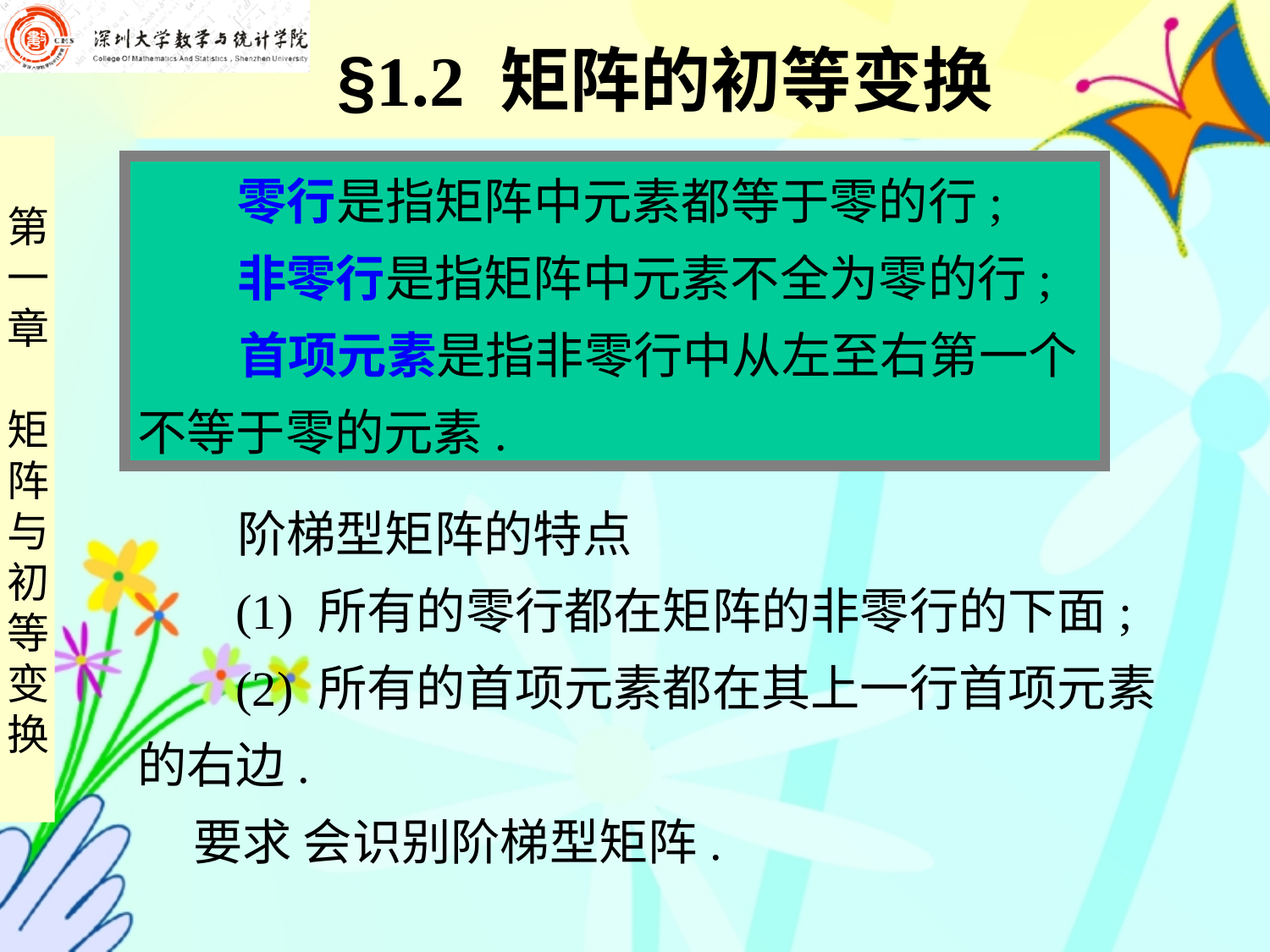

§1.2 矩阵的初等变换
        零行是指矩阵中元素都等于零的行;
        非零行是指矩阵中元素不全为零的行;
        首项元素是指非零行中从左至右第一个
不等于零的元素.

        阶梯型矩阵的特点
        (1) 所有的零行都在矩阵的非零行的下面;
        (2) 所有的首项元素都在其上一行首项元素
的右边.
    要求 会识别阶梯型矩阵.